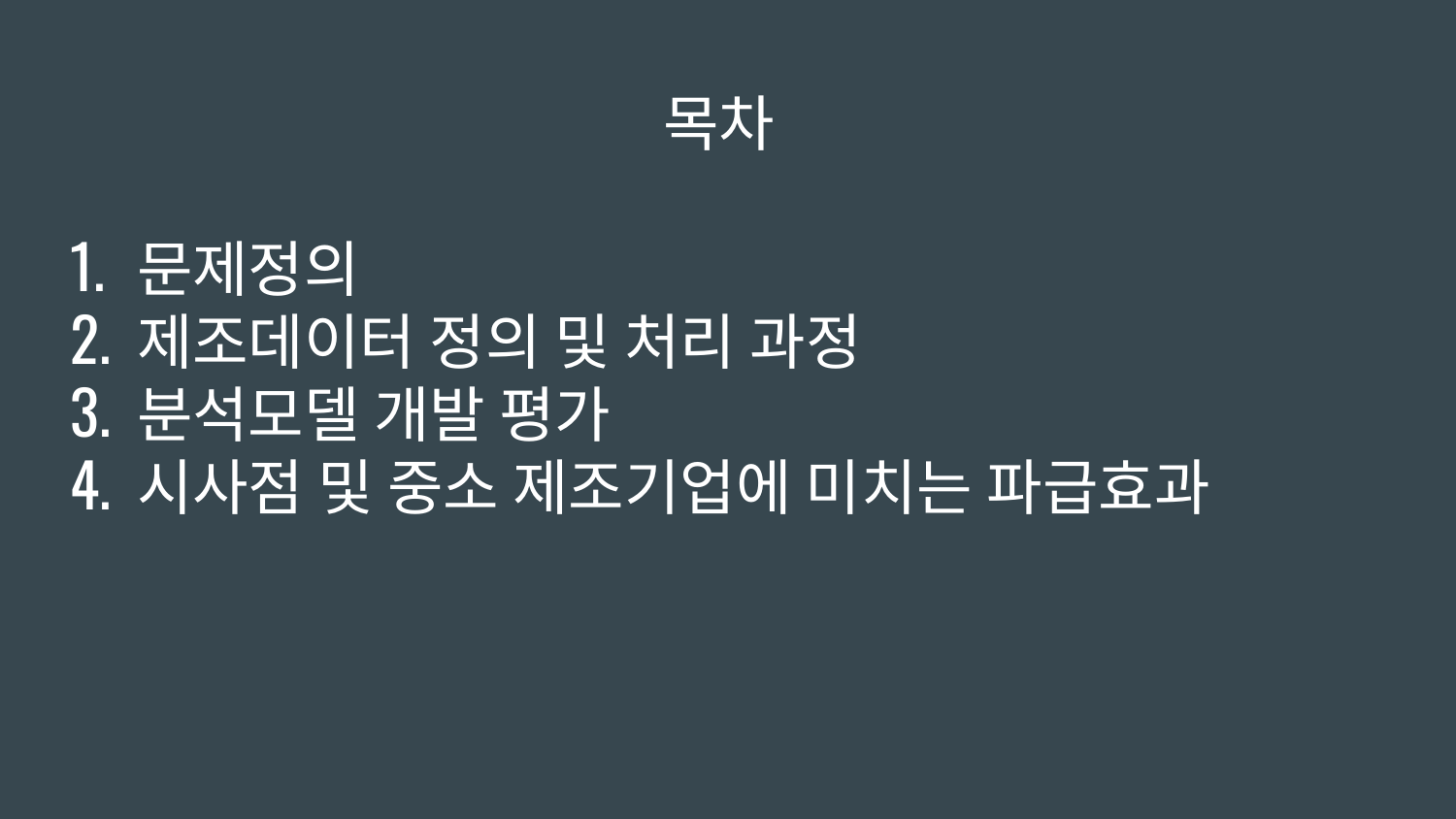

# 목차

문제정의
제조데이터 정의 및 처리 과정
분석모델 개발 평가
시사점 및 중소 제조기업에 미치는 파급효과